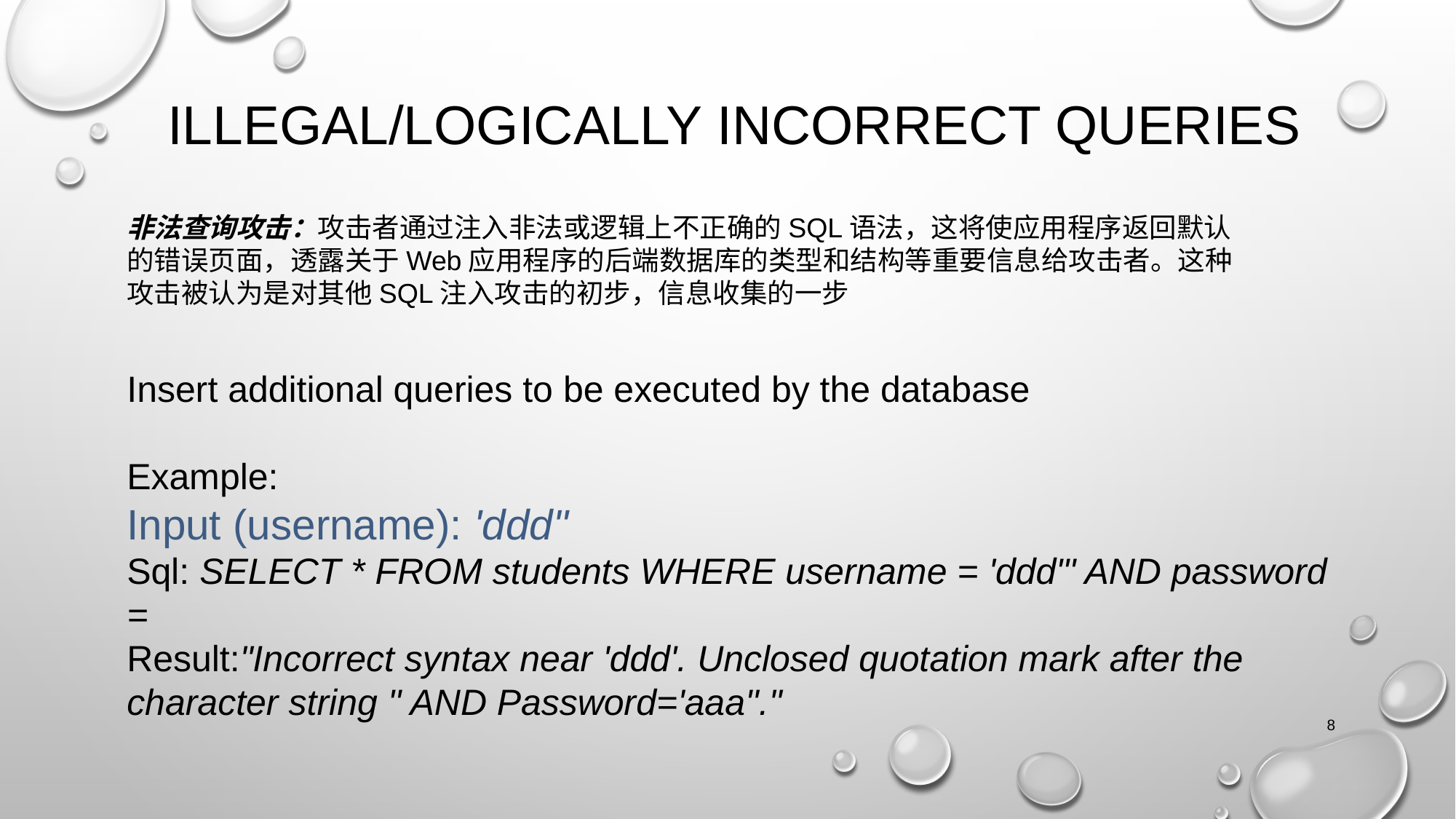

# Illegal/Logically Incorrect Queries
非法查询攻击：攻击者通过注入非法或逻辑上不正确的SQL语法，这将使应用程序返回默认的错误页面，透露关于Web应用程序的后端数据库的类型和结构等重要信息给攻击者。这种攻击被认为是对其他SQL注入攻击的初步，信息收集的一步
Insert additional queries to be executed by the database

Example:
Input (username): 'ddd"
Sql: SELECT * FROM students WHERE username = 'ddd"' AND password = 
Result:"Incorrect syntax near 'ddd'. Unclosed quotation mark after the character string '' AND Password='aaa''."
8